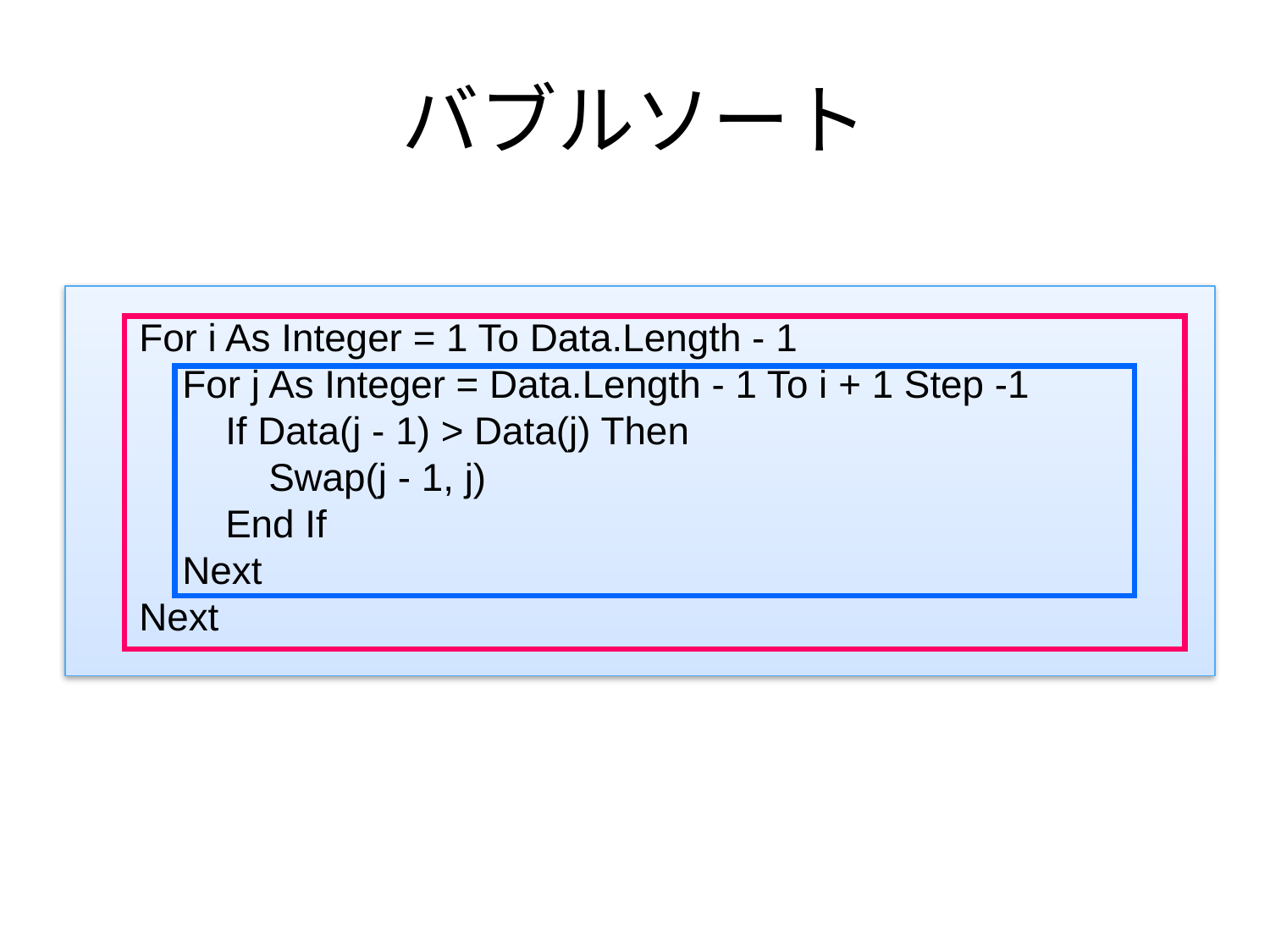

# バブルソート

        For i As Integer = 1 To Data.Length - 1
            For j As Integer = Data.Length - 1 To i + 1 Step -1
                If Data(j - 1) > Data(j) Then
                    Swap(j - 1, j)
                End If
            Next
        Next